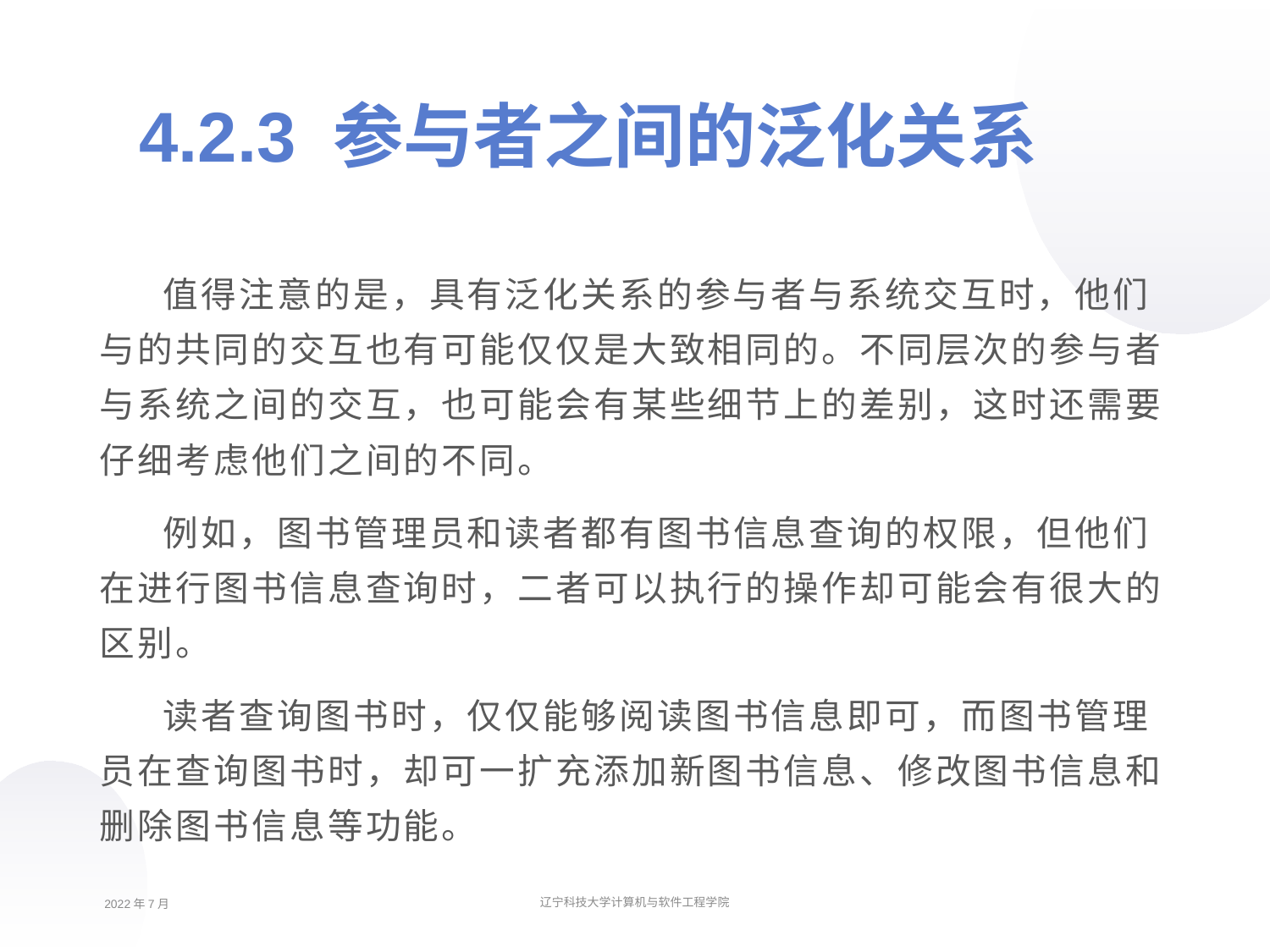

4.2.3 参与者之间的泛化关系
值得注意的是，具有泛化关系的参与者与系统交互时，他们与的共同的交互也有可能仅仅是大致相同的。不同层次的参与者与系统之间的交互，也可能会有某些细节上的差别，这时还需要仔细考虑他们之间的不同。
例如，图书管理员和读者都有图书信息查询的权限，但他们在进行图书信息查询时，二者可以执行的操作却可能会有很大的区别。
读者查询图书时，仅仅能够阅读图书信息即可，而图书管理员在查询图书时，却可一扩充添加新图书信息、修改图书信息和删除图书信息等功能。

2022年7月
辽宁科技大学计算机与软件工程学院
24